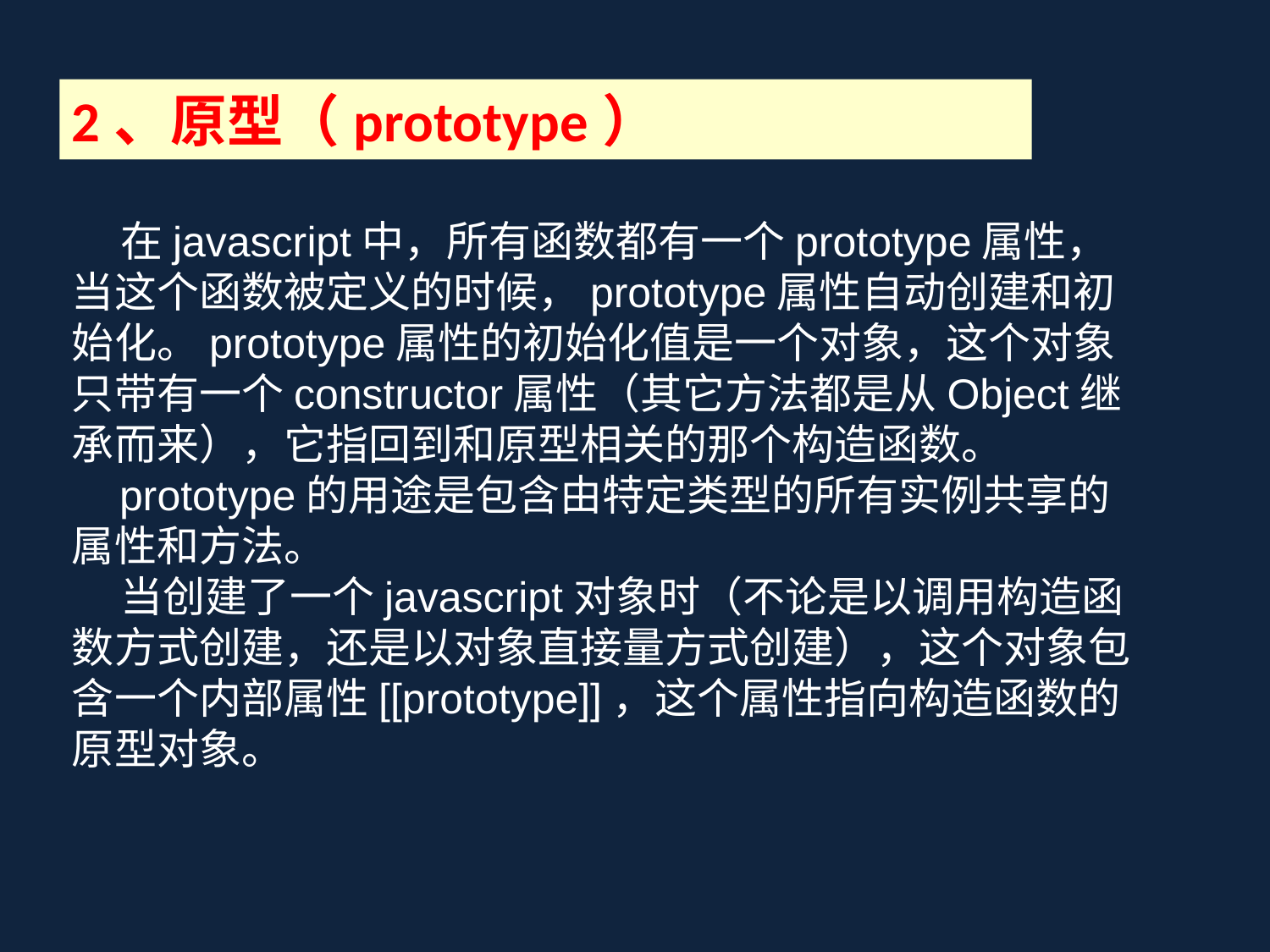

2、原型（prototype）
    在javascript中，所有函数都有一个prototype属性，当这个函数被定义的时候，prototype属性自动创建和初始化。prototype属性的初始化值是一个对象，这个对象只带有一个constructor属性（其它方法都是从Object继承而来），它指回到和原型相关的那个构造函数。
    prototype的用途是包含由特定类型的所有实例共享的属性和方法。
    当创建了一个javascript对象时（不论是以调用构造函数方式创建，还是以对象直接量方式创建），这个对象包含一个内部属性[[prototype]]，这个属性指向构造函数的原型对象。